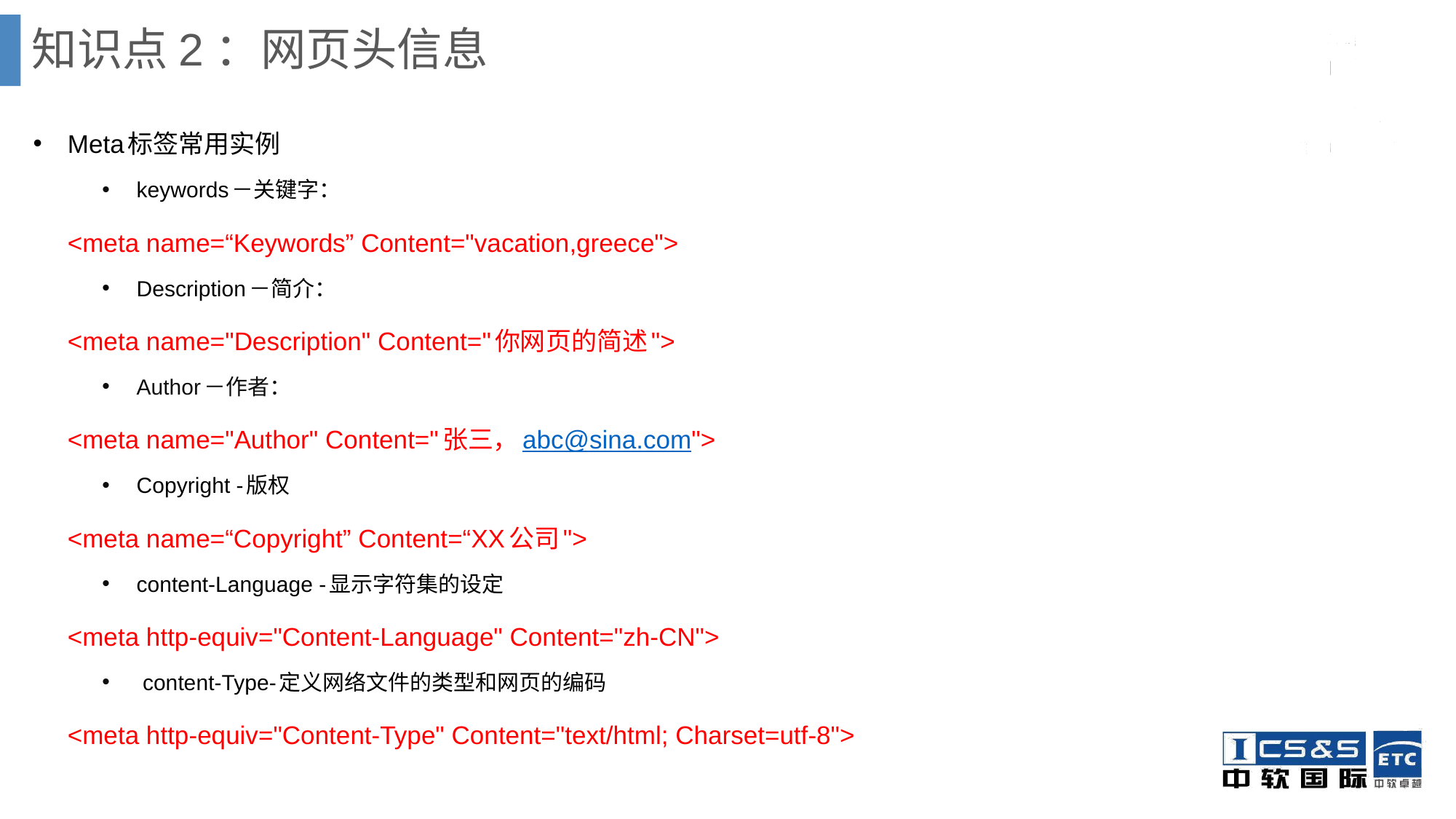

# 知识点2：网页头信息
Meta标签常用实例
keywords－关键字：
		<meta name=“Keywords” Content="vacation,greece">
Description－简介：
		<meta name="Description" Content="你网页的简述">
Author－作者：
		<meta name="Author" Content="张三，abc@sina.com">
Copyright -版权
		<meta name=“Copyright” Content=“XX公司">
content-Language -显示字符集的设定
  		<meta http-equiv="Content-Language" Content="zh-CN">
 content-Type-定义网络文件的类型和网页的编码
  		<meta http-equiv="Content-Type" Content="text/html; Charset=utf-8">